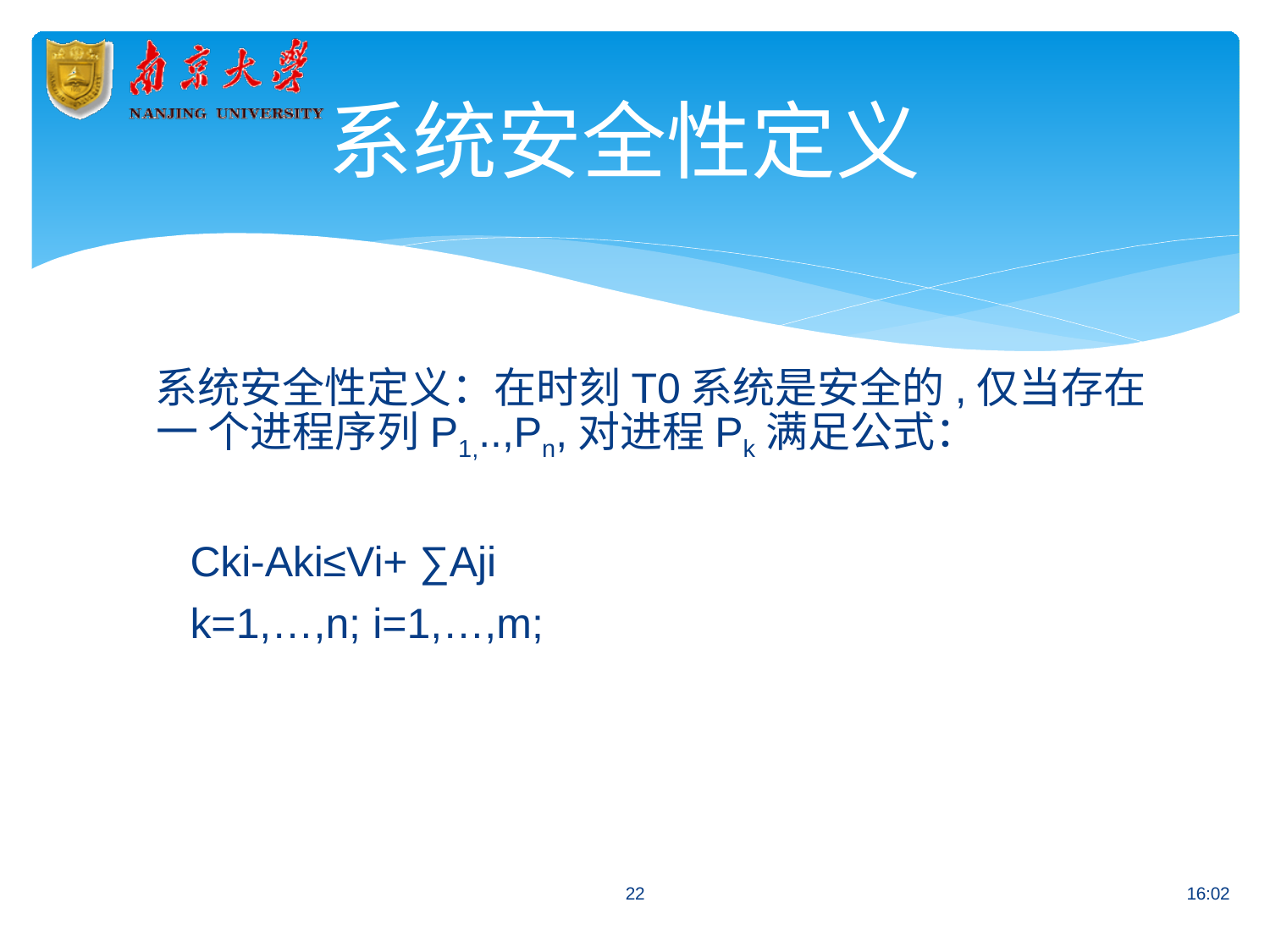

# 系统安全性定义
系统安全性定义：在时刻T0系统是安全的,仅当存在一 个进程序列P1,..,Pn,对进程Pk满足公式：

Cki-Aki≤Vi+ ∑Aji
k=1,…,n; i=1,…,m;
22
16:02